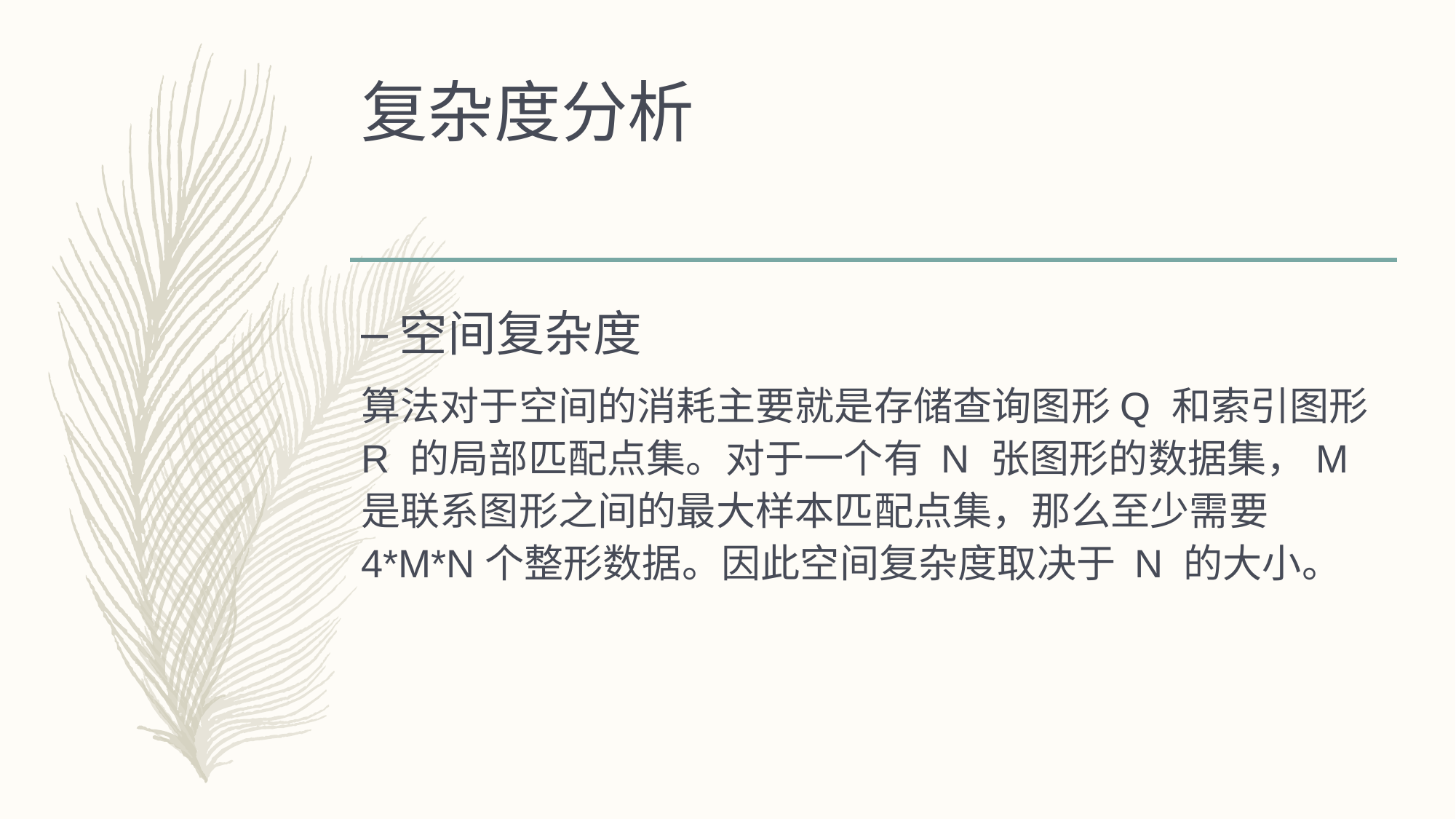

# 复杂度分析
空间复杂度
算法对于空间的消耗主要就是存储查询图形Q 和索引图形 R 的局部匹配点集。对于一个有 N 张图形的数据集，M 是联系图形之间的最大样本匹配点集，那么至少需要4*M*N个整形数据。因此空间复杂度取决于 N 的大小。